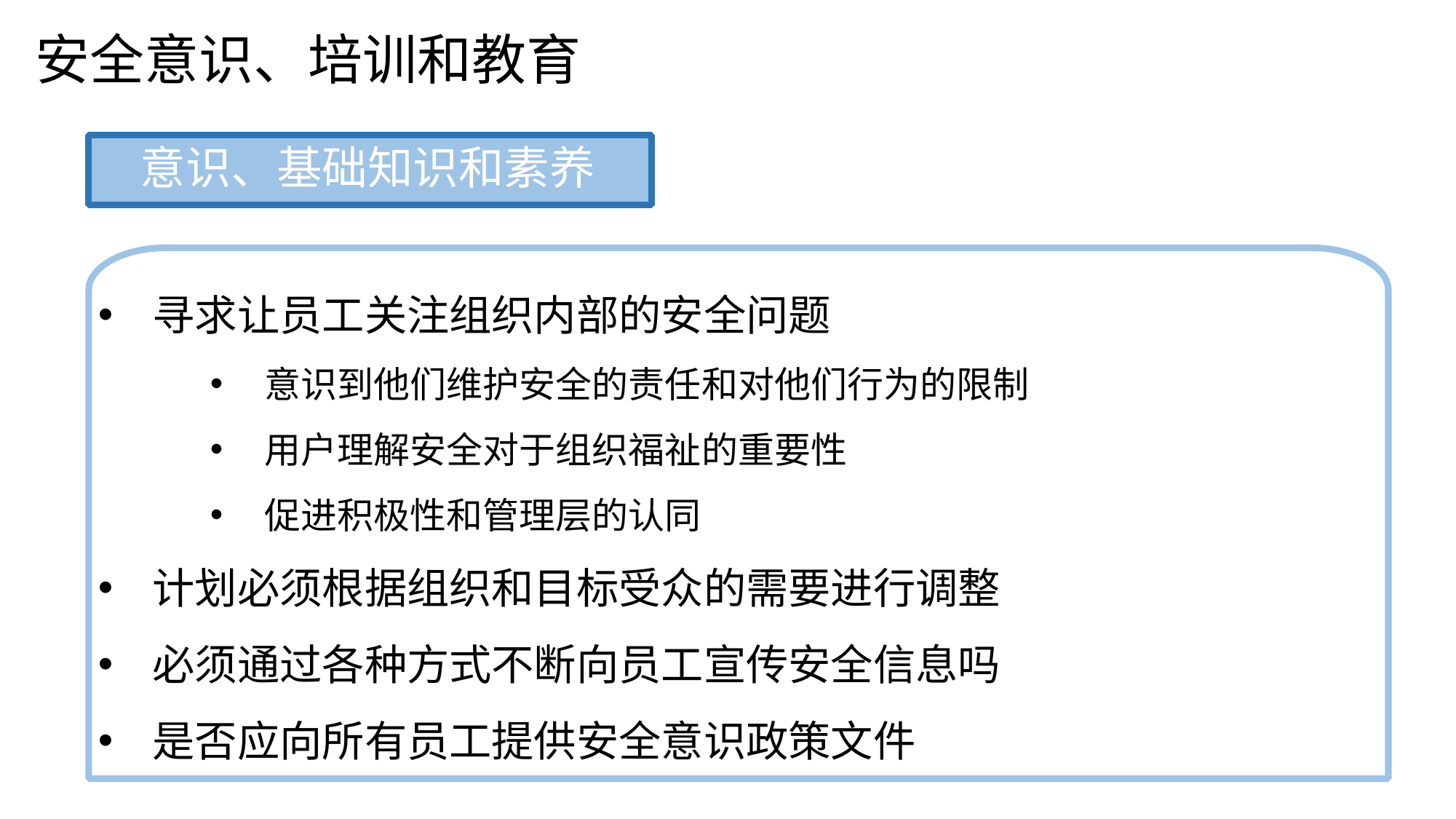

安全意识、培训和教育

意识、基础知识和素养
寻求让员工关注组织内部的安全问题
意识到他们维护安全的责任和对他们行为的限制
用户理解安全对于组织福祉的重要性
促进积极性和管理层的认同
计划必须根据组织和目标受众的需要进行调整
必须通过各种方式不断向员工宣传安全信息吗
是否应向所有员工提供安全意识政策文件